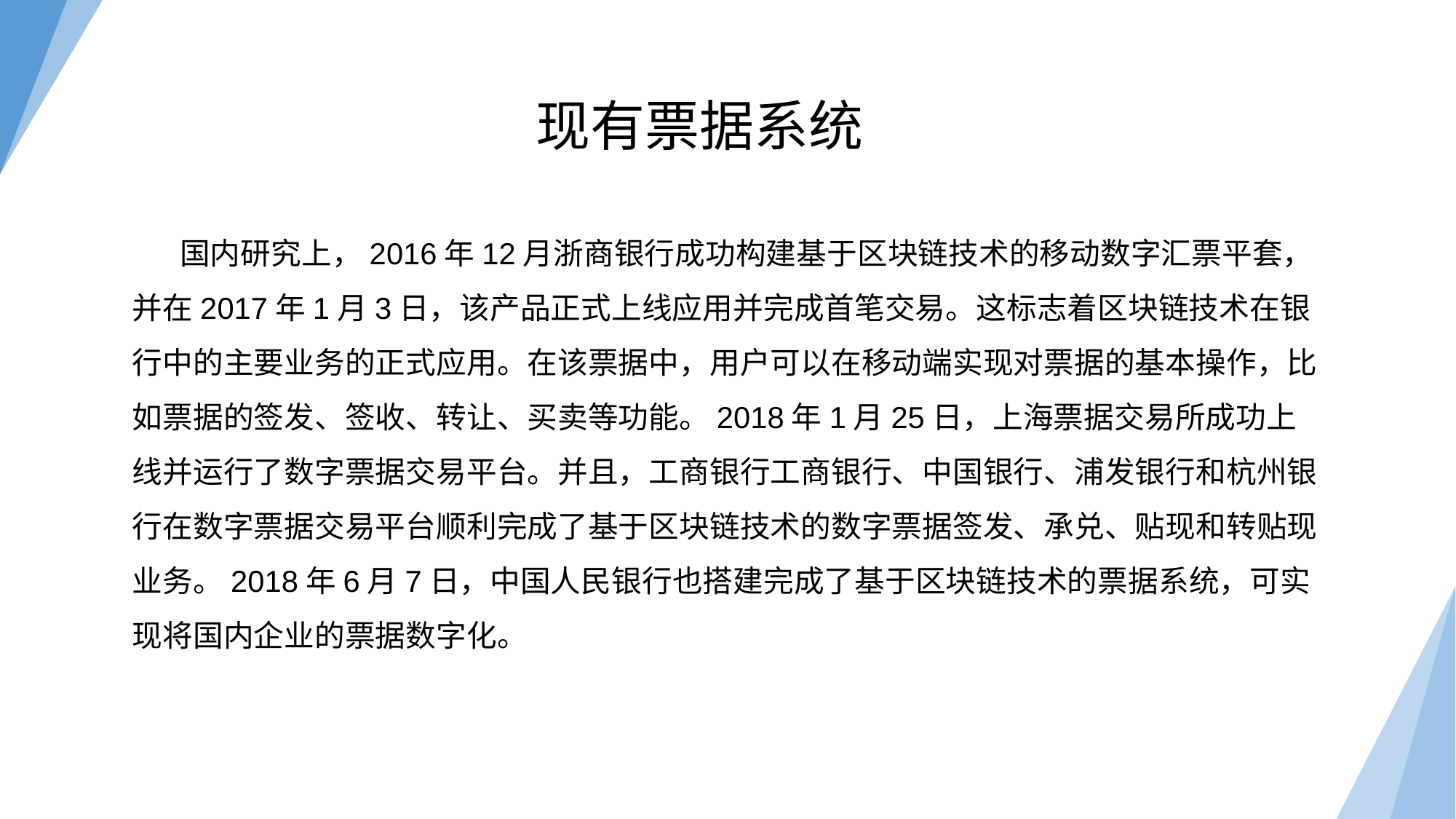

现有票据系统
      国内研究上，2016年12月浙商银行成功构建基于区块链技术的移动数字汇票平套，并在2017年1月3日，该产品正式上线应用并完成首笔交易。这标志着区块链技术在银行中的主要业务的正式应用。在该票据中，用户可以在移动端实现对票据的基本操作，比如票据的签发、签收、转让、买卖等功能。2018年1月25日，上海票据交易所成功上线并运行了数字票据交易平台。并且，工商银行工商银行、中国银行、浦发银行和杭州银行在数字票据交易平台顺利完成了基于区块链技术的数字票据签发、承兑、贴现和转贴现业务。2018年6月7日，中国人民银行也搭建完成了基于区块链技术的票据系统，可实现将国内企业的票据数字化。

输入小标题